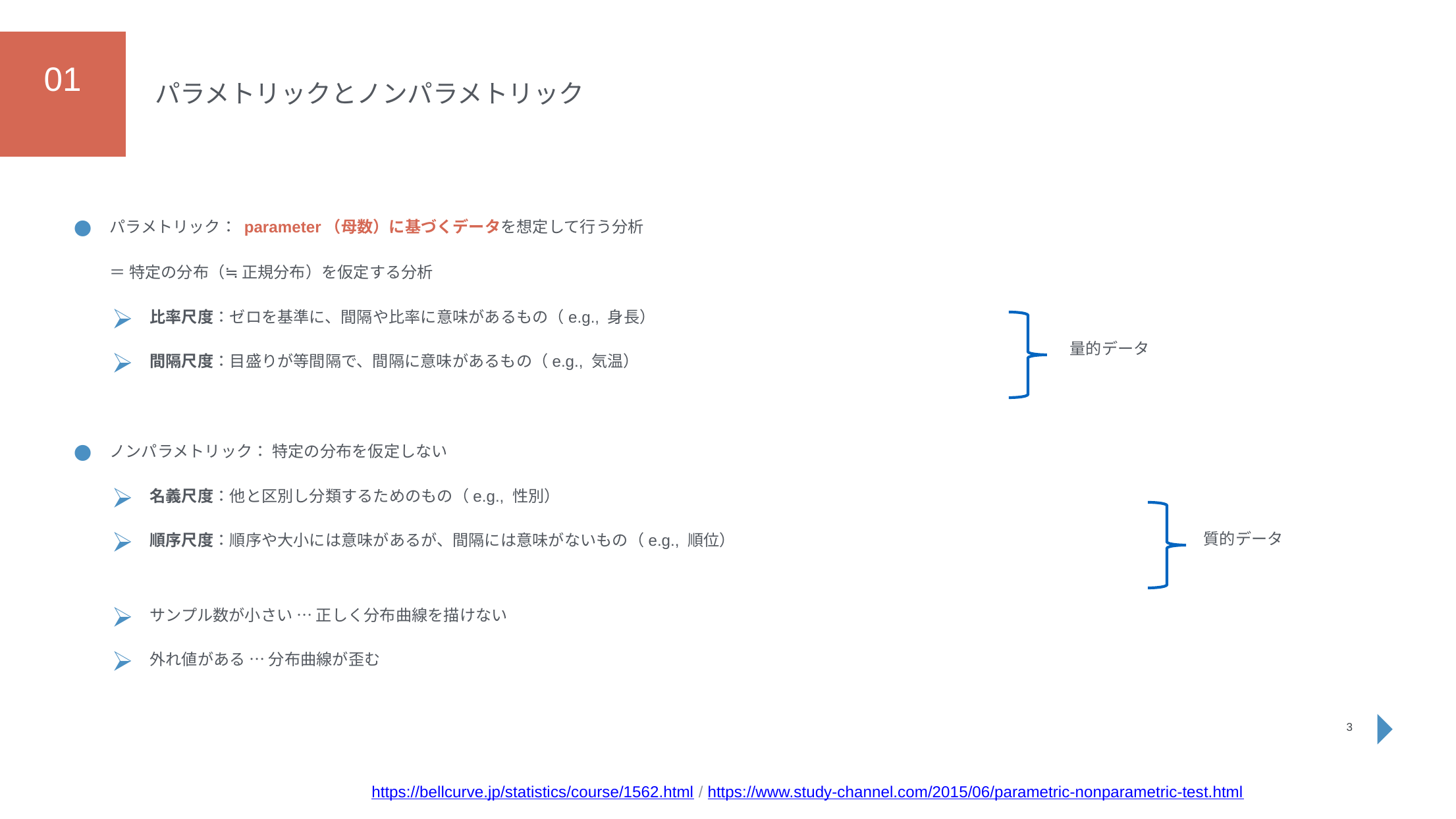

01
パラメトリックとノンパラメトリック
パラメトリック： parameter（母数）に基づくデータを想定して行う分析
＝ 特定の分布（≒ 正規分布）を仮定する分析
比率尺度：ゼロを基準に、間隔や比率に意味があるもの（e.g., 身長）
間隔尺度：目盛りが等間隔で、間隔に意味があるもの（e.g., 気温）
ノンパラメトリック： 特定の分布を仮定しない
名義尺度：他と区別し分類するためのもの（e.g., 性別）
順序尺度：順序や大小には意味があるが、間隔には意味がないもの（e.g., 順位）
サンプル数が小さい … 正しく分布曲線を描けない
外れ値がある … 分布曲線が歪む

量的データ

質的データ
3
https://bellcurve.jp/statistics/course/1562.html / https://www.study-channel.com/2015/06/parametric-nonparametric-test.html